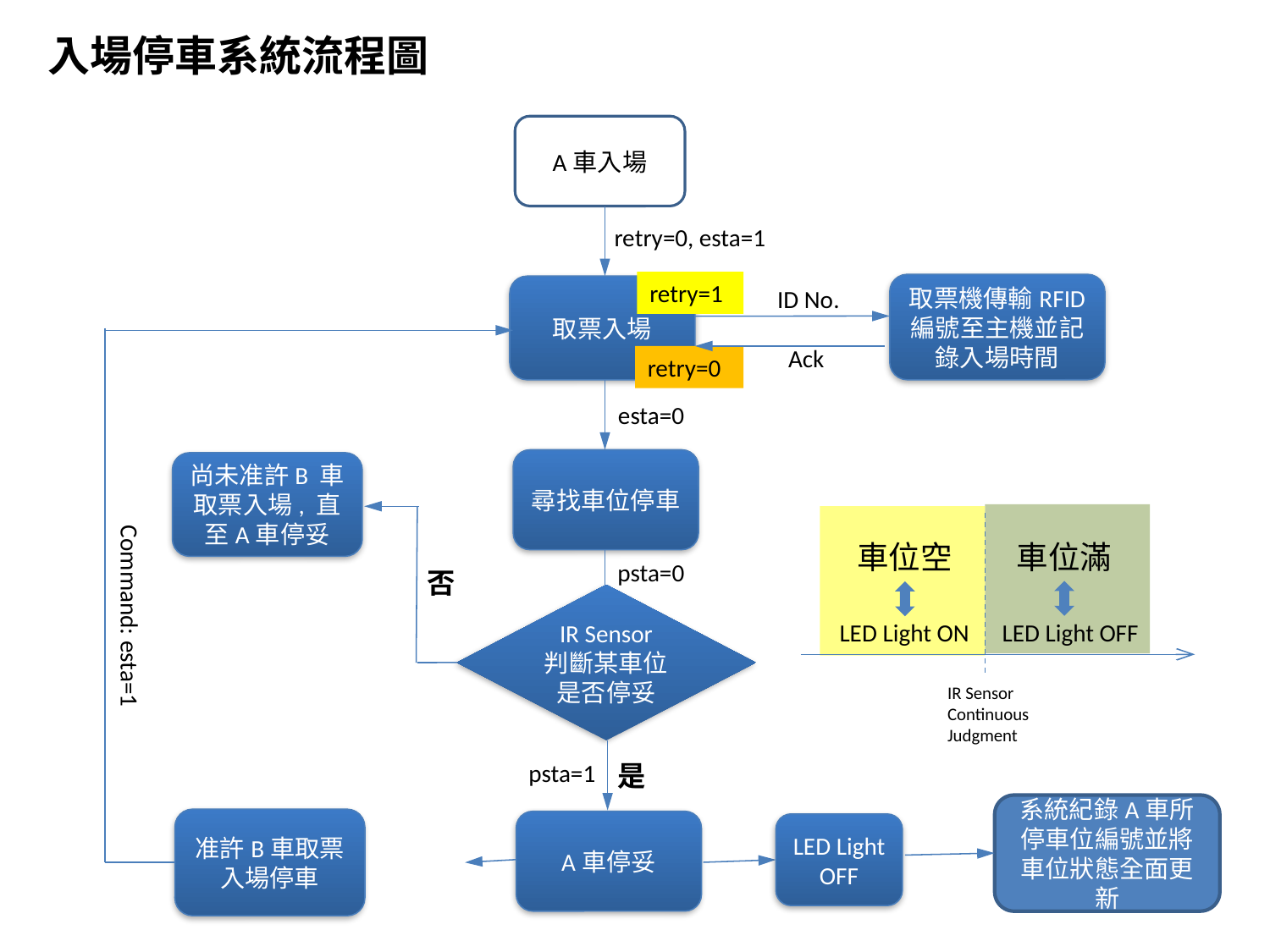

入場停車系統流程圖
A車入場
retry=0, esta=1
retry=1
取票機傳輸RFID 編號至主機並記錄入場時間
取票入場
ID No.
Ack
retry=0
esta=0
尋找車位停車
尚未准許B 車取票入場, 直至A車停妥

車位空         車位滿
psta=0
否

IR Sensor 判斷某車位是否停妥
LED Light ON      LED Light OFF
Command: esta=1
IR Sensor Continuous Judgment
psta=1
是
系統紀錄A車所停車位編號並將車位狀態全面更新
准許B車取票入場停車
A車停妥
LED Light OFF